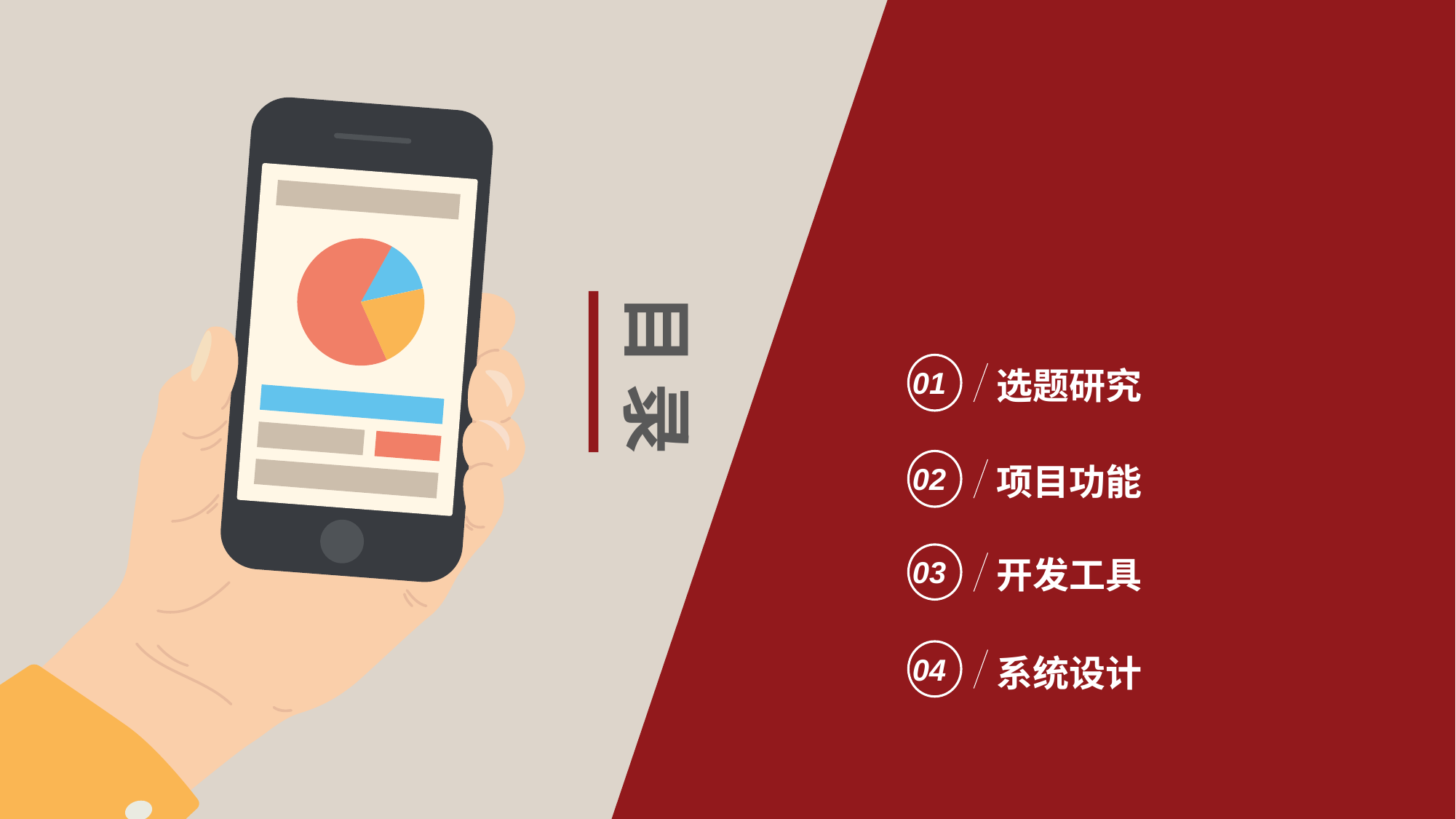

目 录

01
选题研究

02
项目功能

03
开发工具

04
系统设计